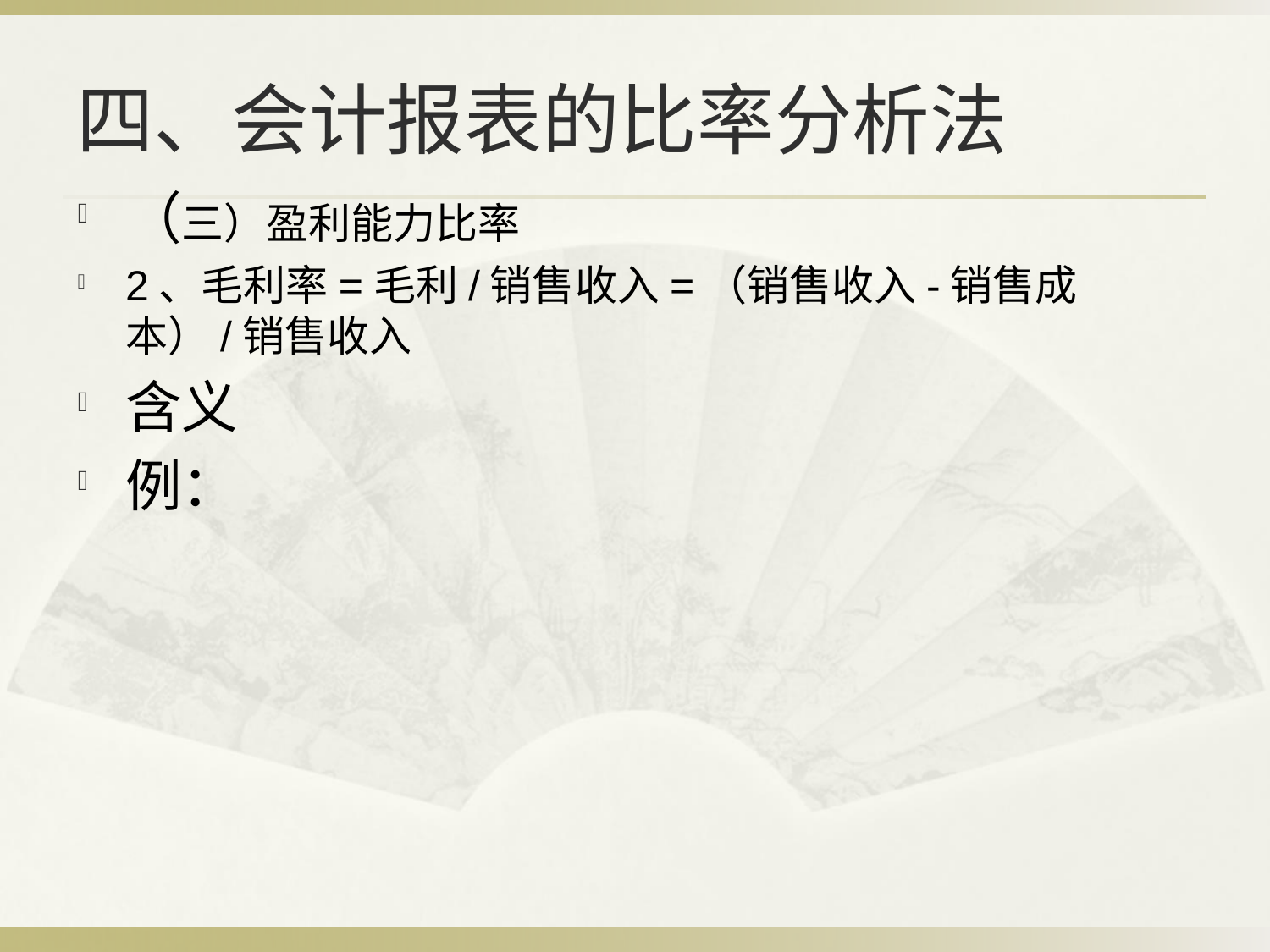

# 四、会计报表的比率分析法
（三）盈利能力比率
2、毛利率=毛利/销售收入=（销售收入-销售成本）/销售收入
含义
例：